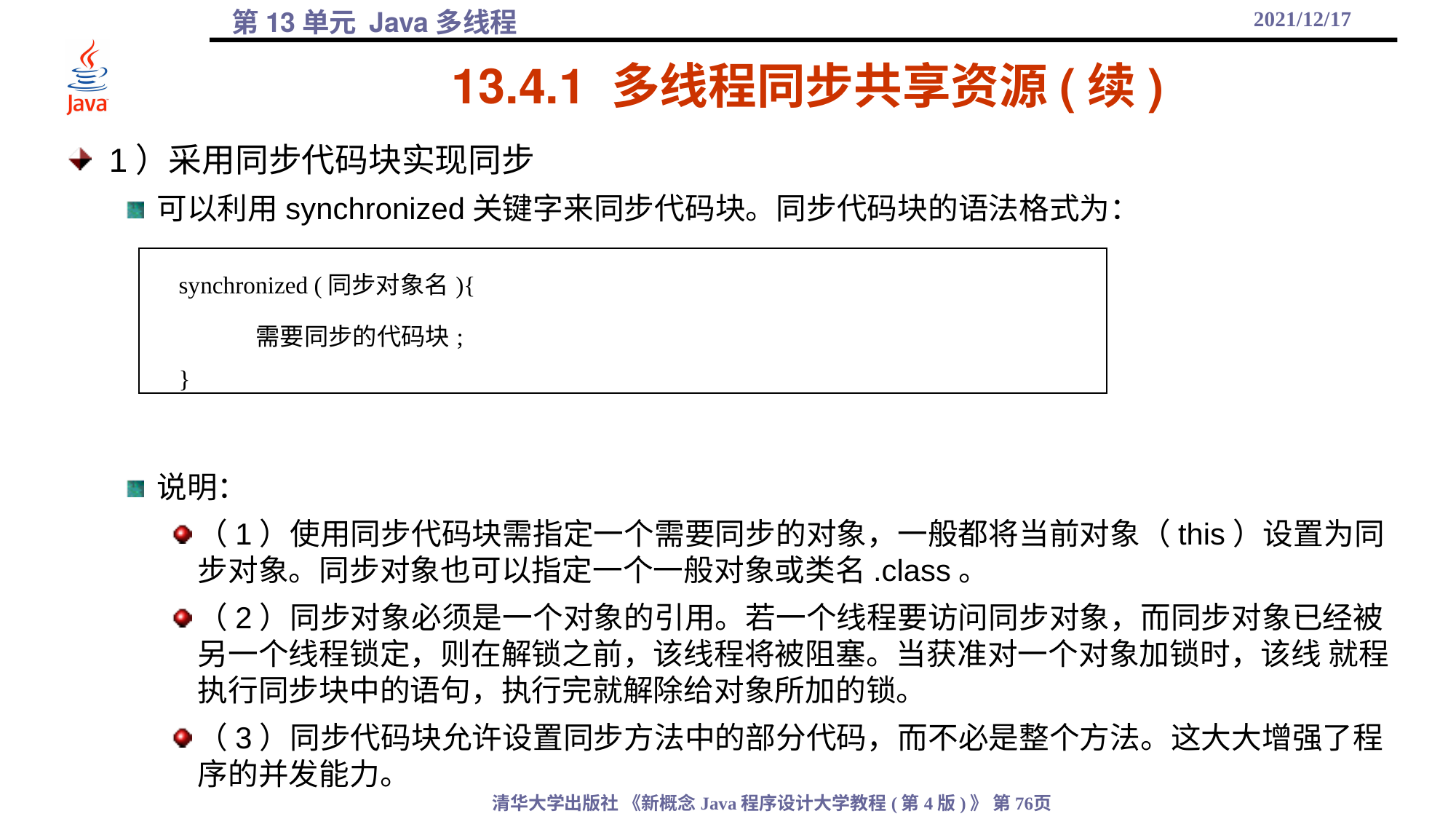

2021/12/17
# 13.4.1 多线程同步共享资源(续)
1）采用同步代码块实现同步
可以利用synchronized关键字来同步代码块。同步代码块的语法格式为：

说明：
（1）使用同步代码块需指定一个需要同步的对象，一般都将当前对象（this）设置为同步对象。同步对象也可以指定一个一般对象或类名.class。
（2）同步对象必须是一个对象的引用。若一个线程要访问同步对象，而同步对象已经被另一个线程锁定，则在解锁之前，该线程将被阻塞。当获准对一个对象加锁时，该线 就程执行同步块中的语句，执行完就解除给对象所加的锁。
（3）同步代码块允许设置同步方法中的部分代码，而不必是整个方法。这大大增强了程序的并发能力。

| synchronized (同步对象名){ 需要同步的代码块; } |
| --- |